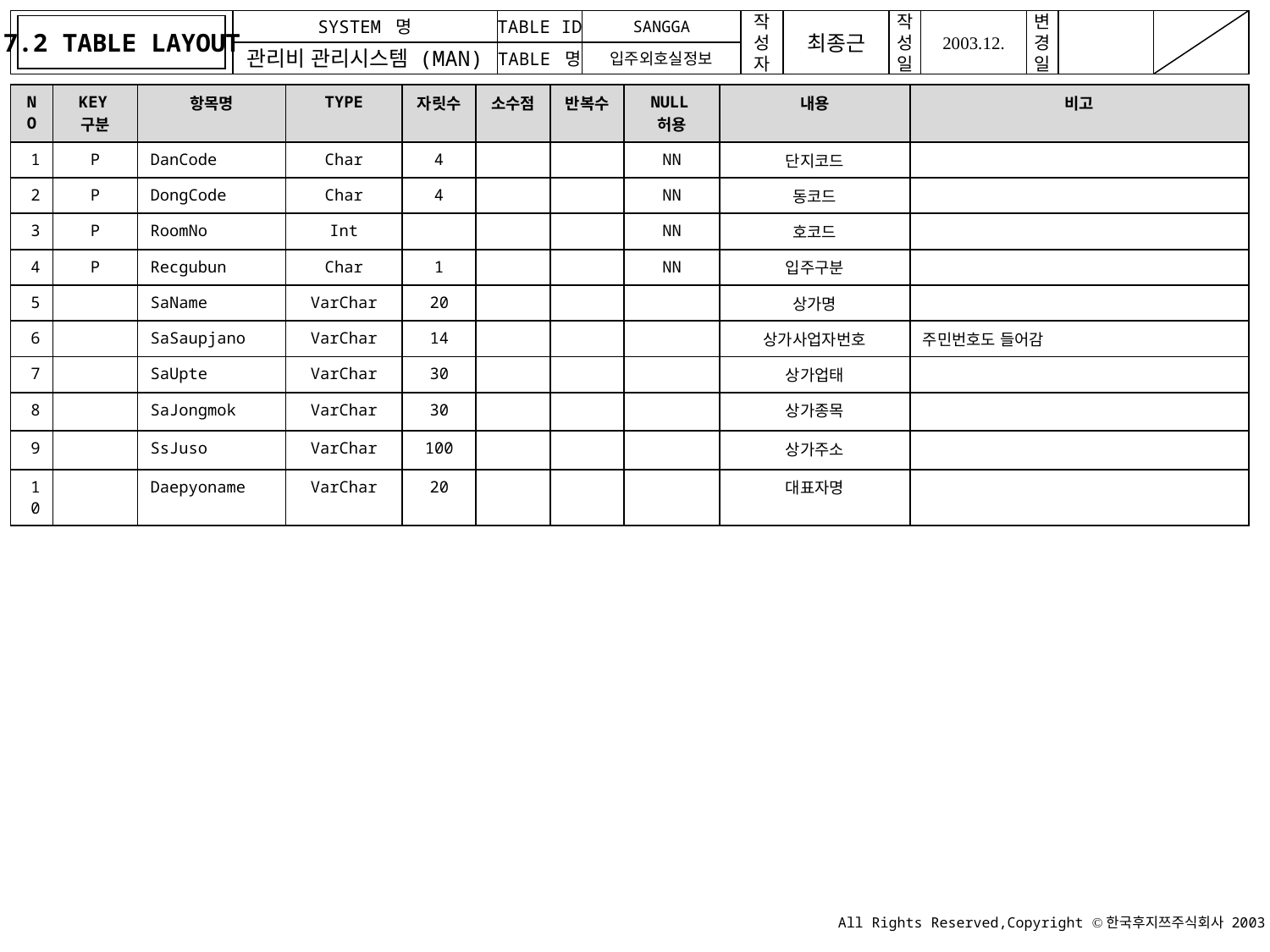

7.2 TABLE LAYOUT
SANGGA
입주외호실정보
| NO | KEY구분 | 항목명 | TYPE | 자릿수 | 소수점 | 반복수 | NULL허용 | 내용 | 비고 |
| --- | --- | --- | --- | --- | --- | --- | --- | --- | --- |
| 1 | P | DanCode | Char | 4 |  |  | NN | 단지코드 |  |
| 2 | P | DongCode | Char | 4 |  |  | NN | 동코드 |  |
| 3 | P | RoomNo | Int |  |  |  | NN | 호코드 |  |
| 4 | P | Recgubun | Char | 1 |  |  | NN | 입주구분 |  |
| 5 |  | SaName | VarChar | 20 |  |  |  | 상가명 |  |
| 6 |  | SaSaupjano | VarChar | 14 |  |  |  | 상가사업자번호 | 주민번호도 들어감 |
| 7 |  | SaUpte | VarChar | 30 |  |  |  | 상가업태 |  |
| 8 |  | SaJongmok | VarChar | 30 |  |  |  | 상가종목 |  |
| 9 |  | SsJuso | VarChar | 100 |  |  |  | 상가주소 |  |
| 10 |  | Daepyoname | VarChar | 20 |  |  |  | 대표자명 |  |